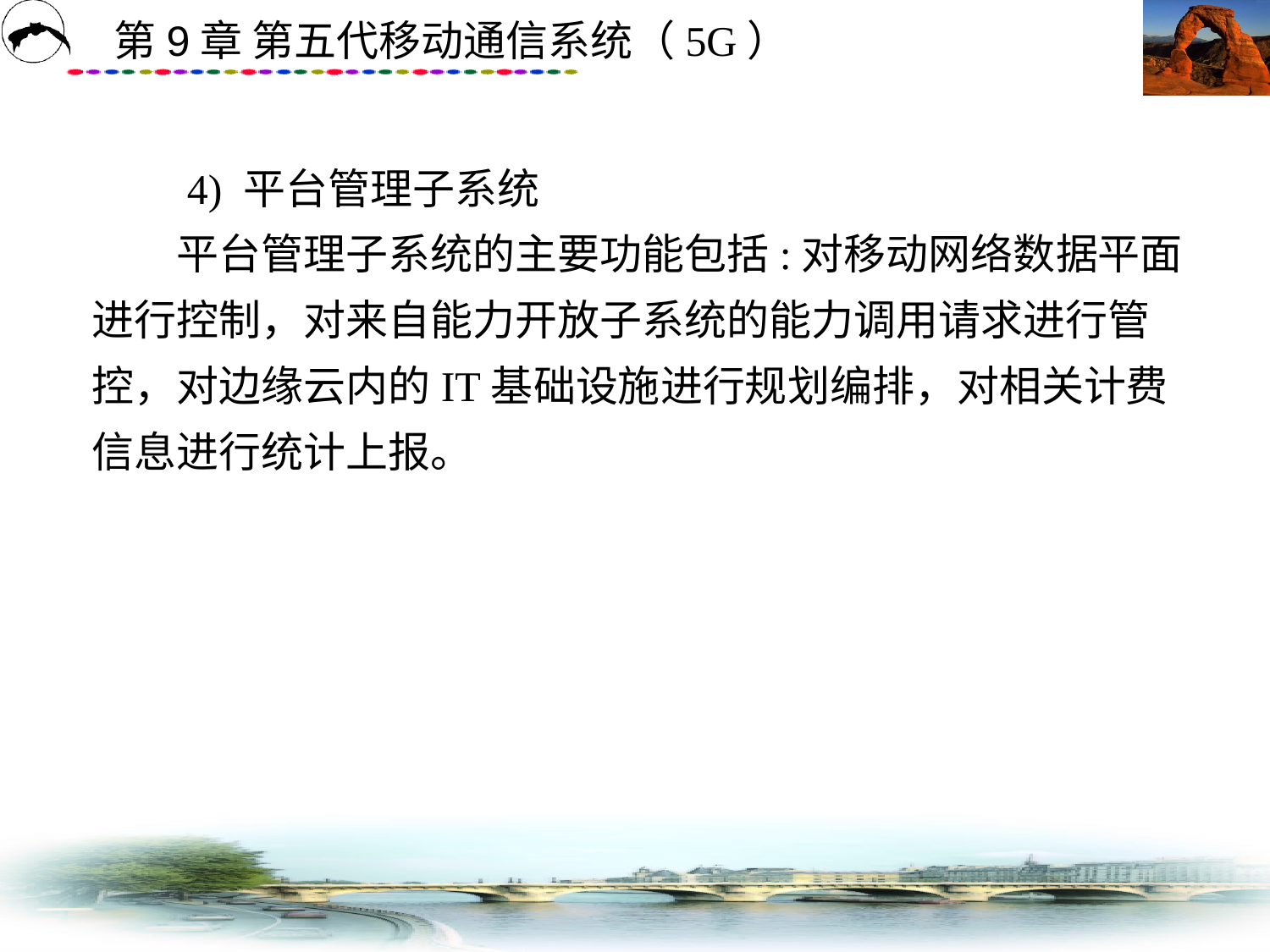

# 4) 平台管理子系统 　　平台管理子系统的主要功能包括:对移动网络数据平面进行控制，对来自能力开放子系统的能力调用请求进行管控，对边缘云内的IT基础设施进行规划编排，对相关计费信息进行统计上报。